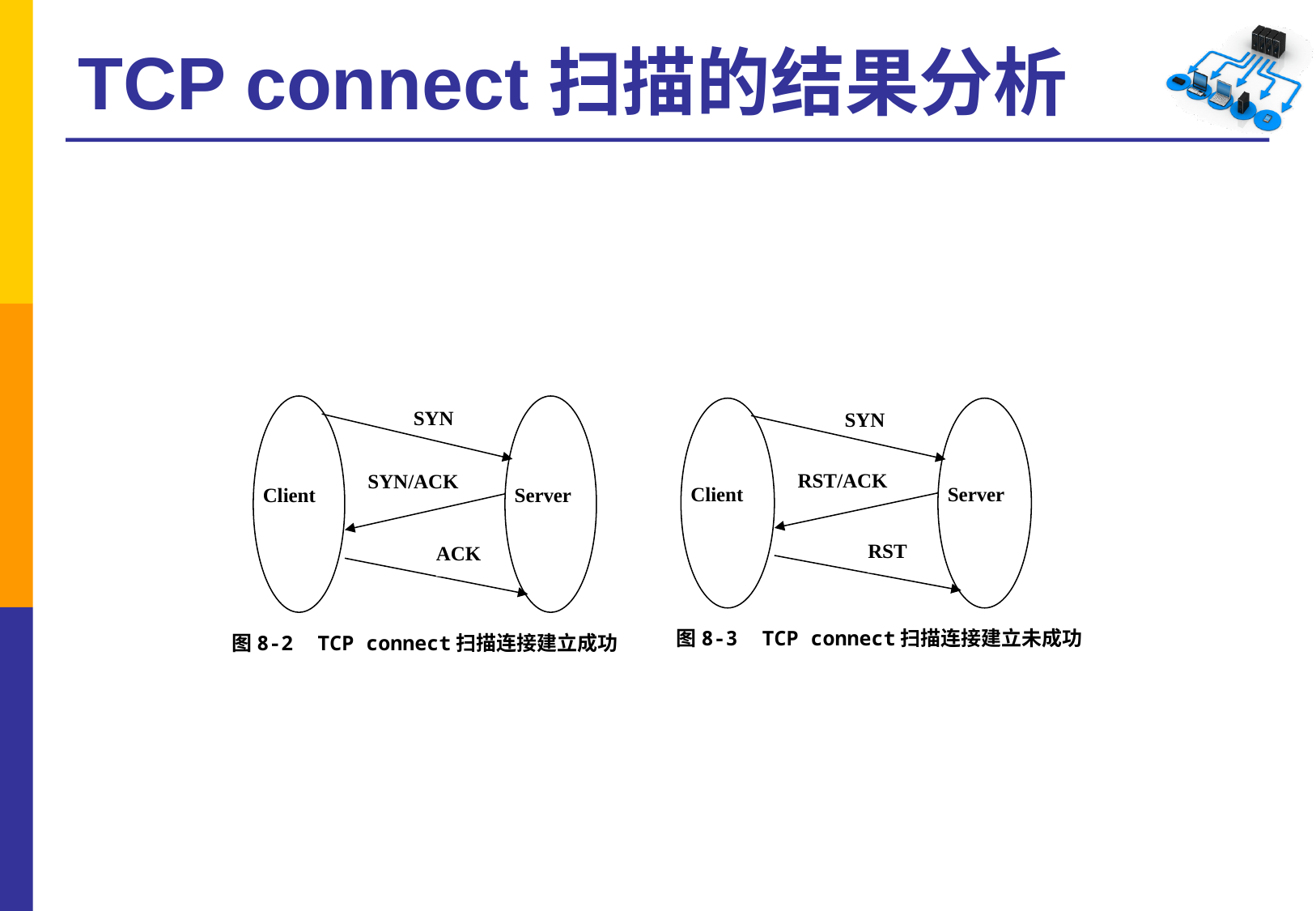

# TCP connect扫描的结果分析

Client

Server
SYN

SYN/ACK

ACK

图8-2  TCP connect扫描连接建立成功

Client

Server
SYN

RST/ACK

RST

图8-3  TCP connect扫描连接建立未成功